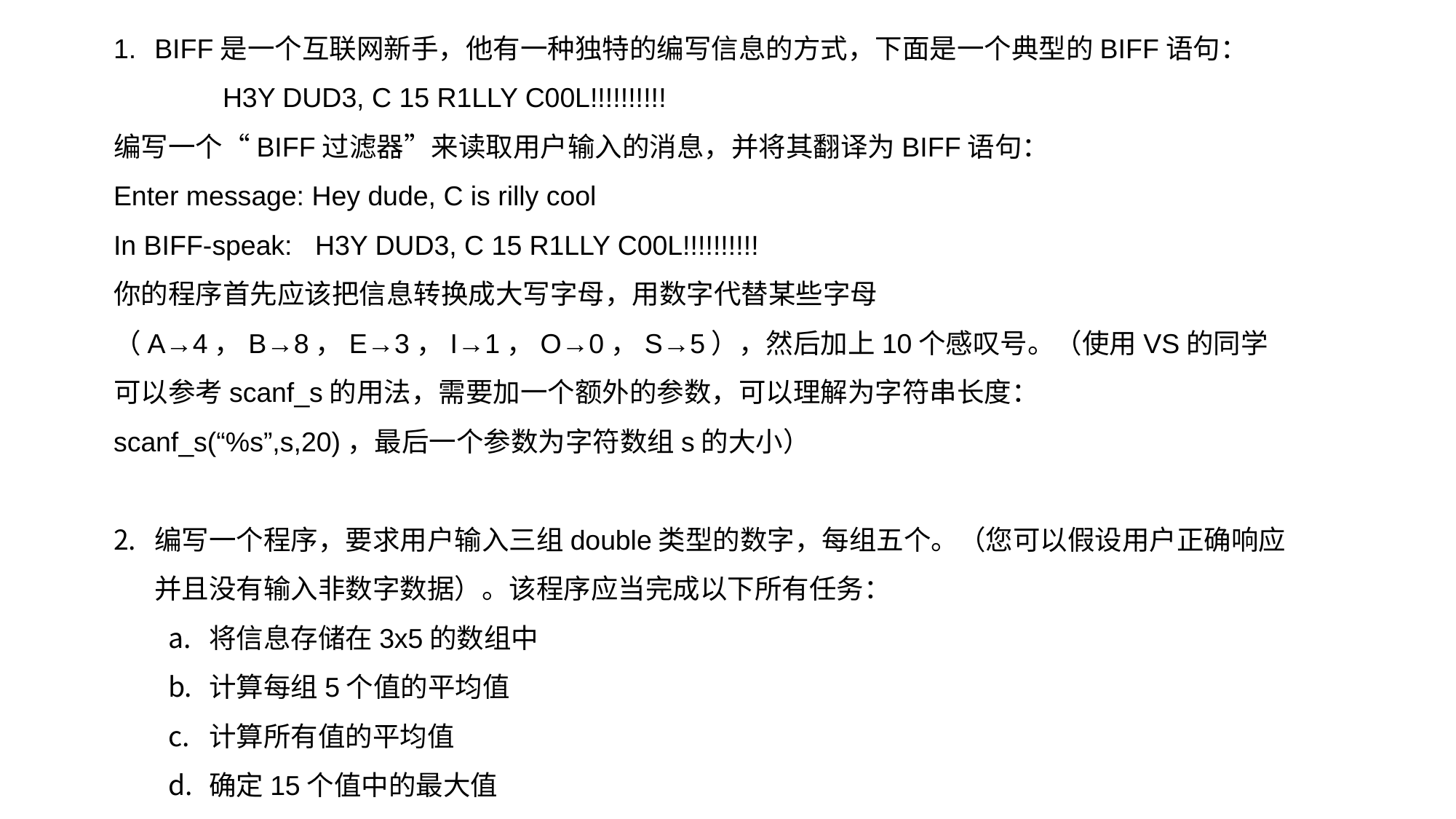

BIFF是一个互联网新手，他有一种独特的编写信息的方式，下面是一个典型的BIFF语句：
	H3Y DUD3, C 15 R1LLY C00L!!!!!!!!!!
编写一个“BIFF过滤器”来读取用户输入的消息，并将其翻译为BIFF语句：
Enter message: Hey dude, C is rilly cool
In BIFF-speak:   H3Y DUD3, C 15 R1LLY C00L!!!!!!!!!!
你的程序首先应该把信息转换成大写字母，用数字代替某些字母（A→4，B→8，E→3，I→1，O→0，S→5），然后加上10个感叹号。（使用VS的同学可以参考scanf_s的用法，需要加一个额外的参数，可以理解为字符串长度：scanf_s(“%s”,s,20)，最后一个参数为字符数组s的大小）

编写一个程序，要求用户输入三组double类型的数字，每组五个。（您可以假设用户正确响应并且没有输入非数字数据）。该程序应当完成以下所有任务：
将信息存储在3x5的数组中
计算每组5个值的平均值
计算所有值的平均值
确定15个值中的最大值
打印出以上的计算结果